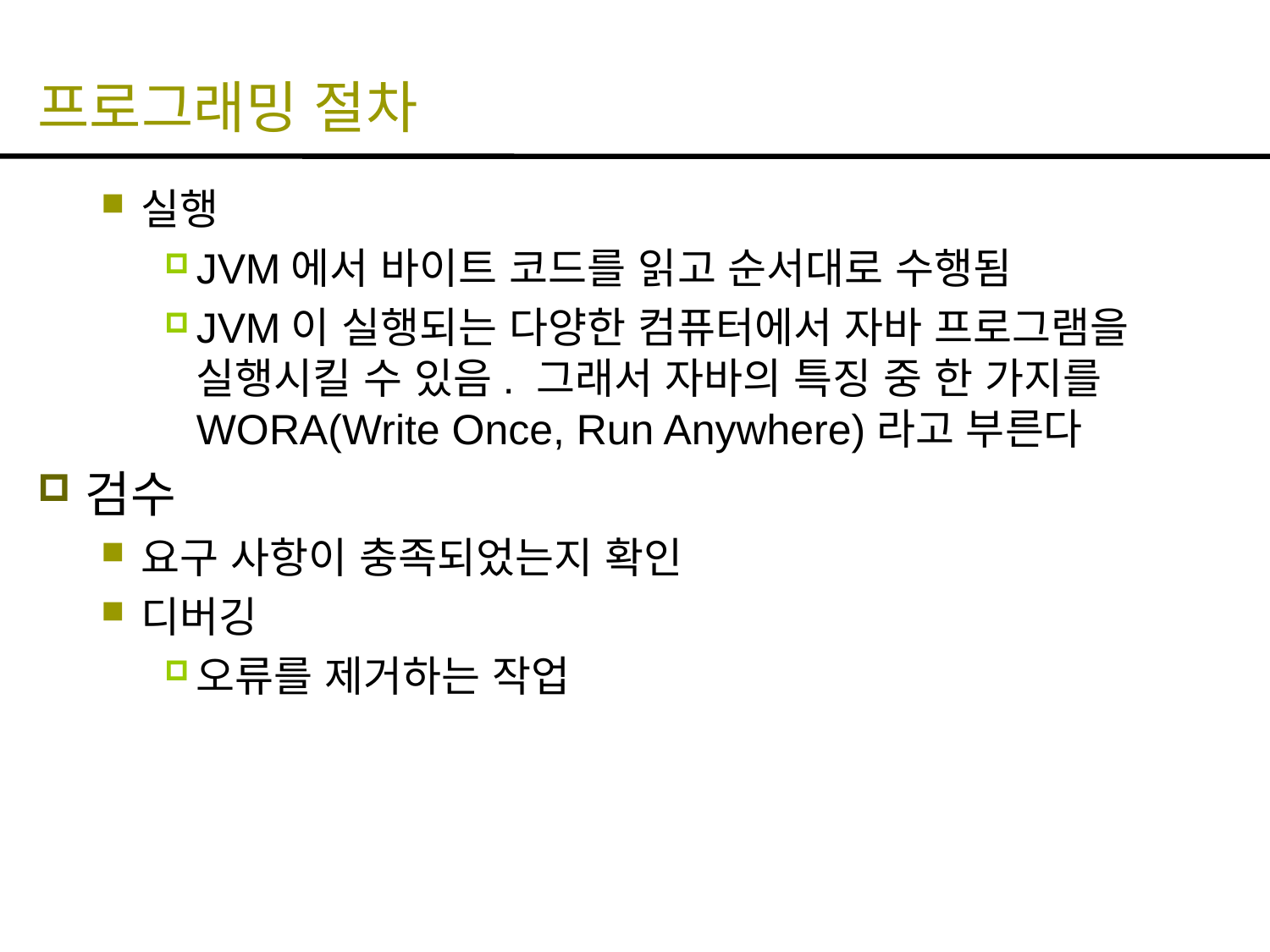

# 프로그래밍 절차
실행
JVM에서 바이트 코드를 읽고 순서대로 수행됨
JVM이 실행되는 다양한 컴퓨터에서 자바 프로그램을 실행시킬 수 있음. 그래서 자바의 특징 중 한 가지를 WORA(Write Once, Run Anywhere)라고 부른다
검수
요구 사항이 충족되었는지 확인
디버깅
오류를 제거하는 작업